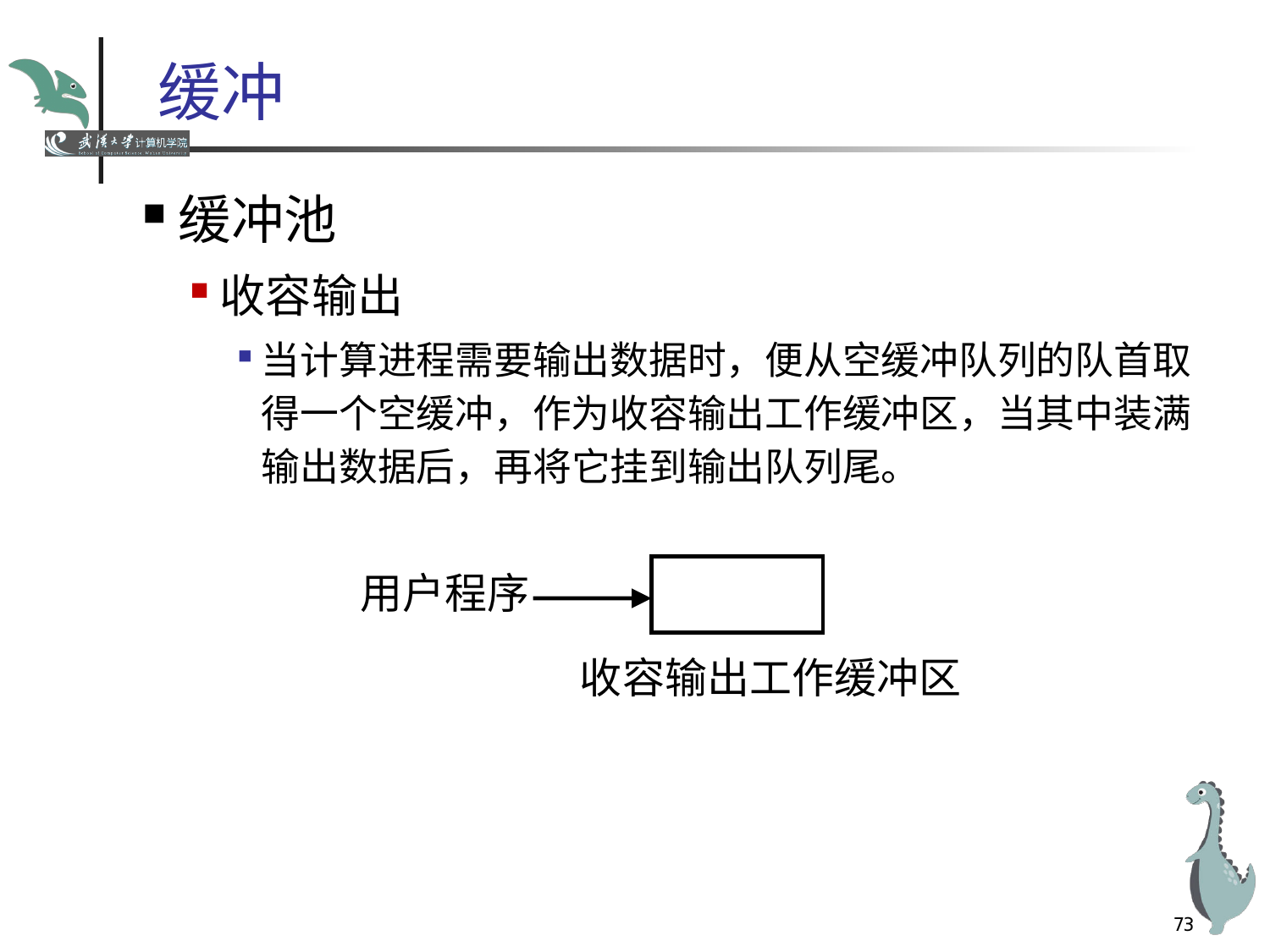

# 缓冲
缓冲池
收容输出
当计算进程需要输出数据时，便从空缓冲队列的队首取得一个空缓冲，作为收容输出工作缓冲区，当其中装满输出数据后，再将它挂到输出队列尾。

用户程序

收容输出工作缓冲区
73